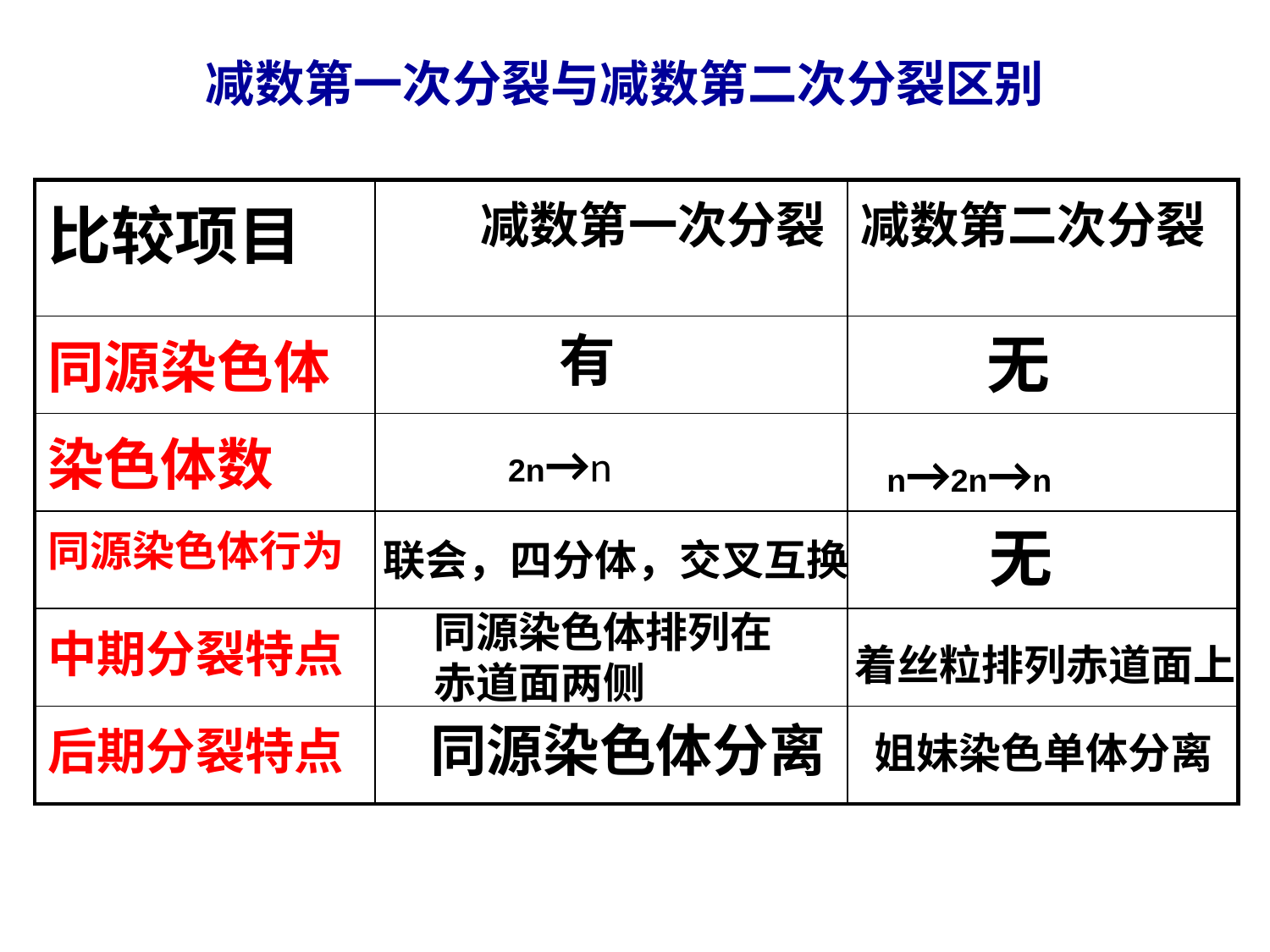

减数第一次分裂与减数第二次分裂区别
| 比较项目 | 减数第一次分裂 | 减数第二次分裂 |
| --- | --- | --- |
| 同源染色体 |  |  |
| 染色体数 |  |  |
| 同源染色体行为 |  |  |
| 中期分裂特点 |  |  |
| 后期分裂特点 |  |  |
无
有
2n→n
n→2n→n
无
联会，四分体，交叉互换
同源染色体排列在
赤道面两侧
着丝粒排列赤道面上
同源染色体分离
姐妹染色单体分离